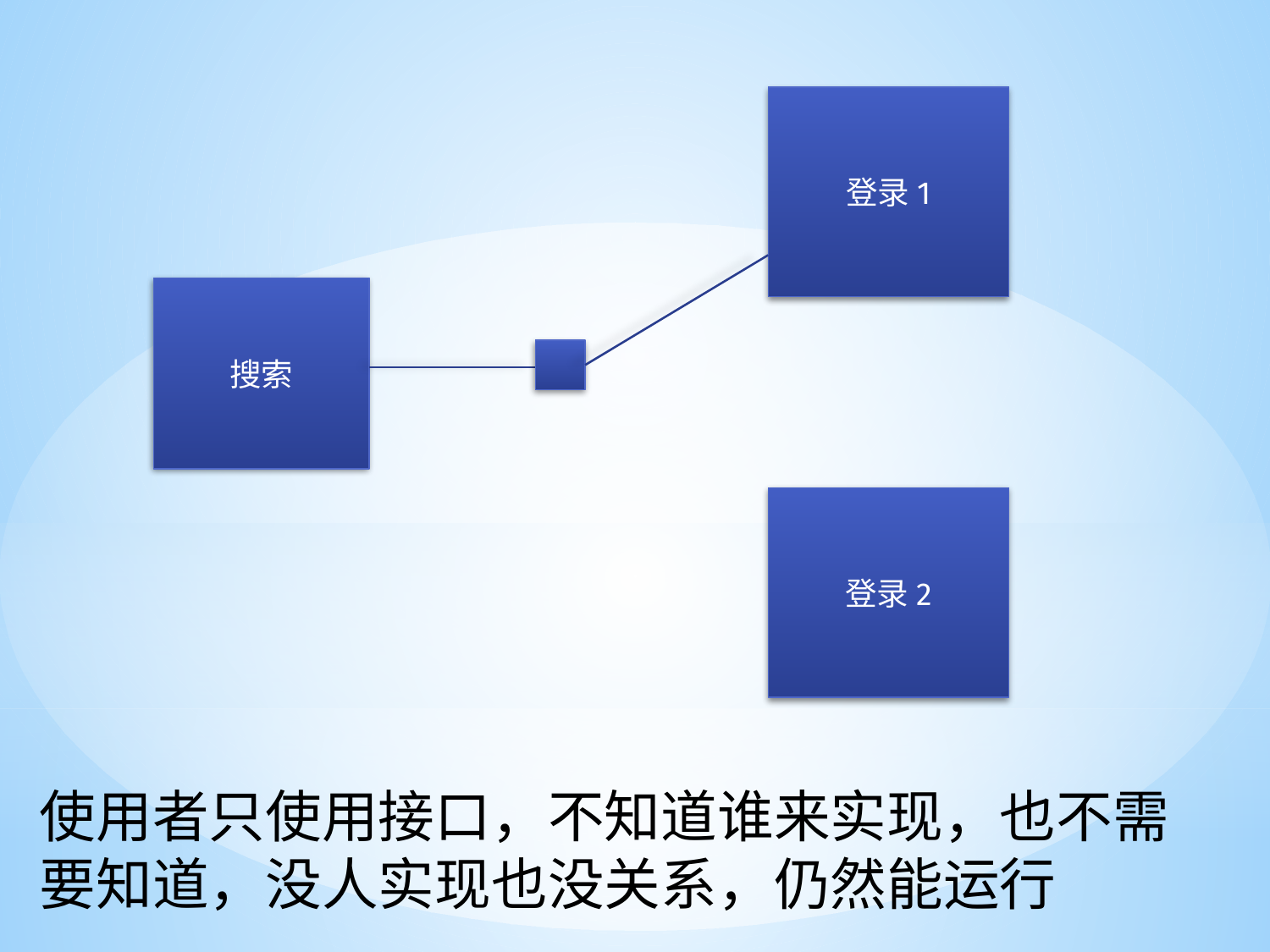

登录1
搜索

登录2
使用者只使用接口，不知道谁来实现，也不需要知道，没人实现也没关系，仍然能运行